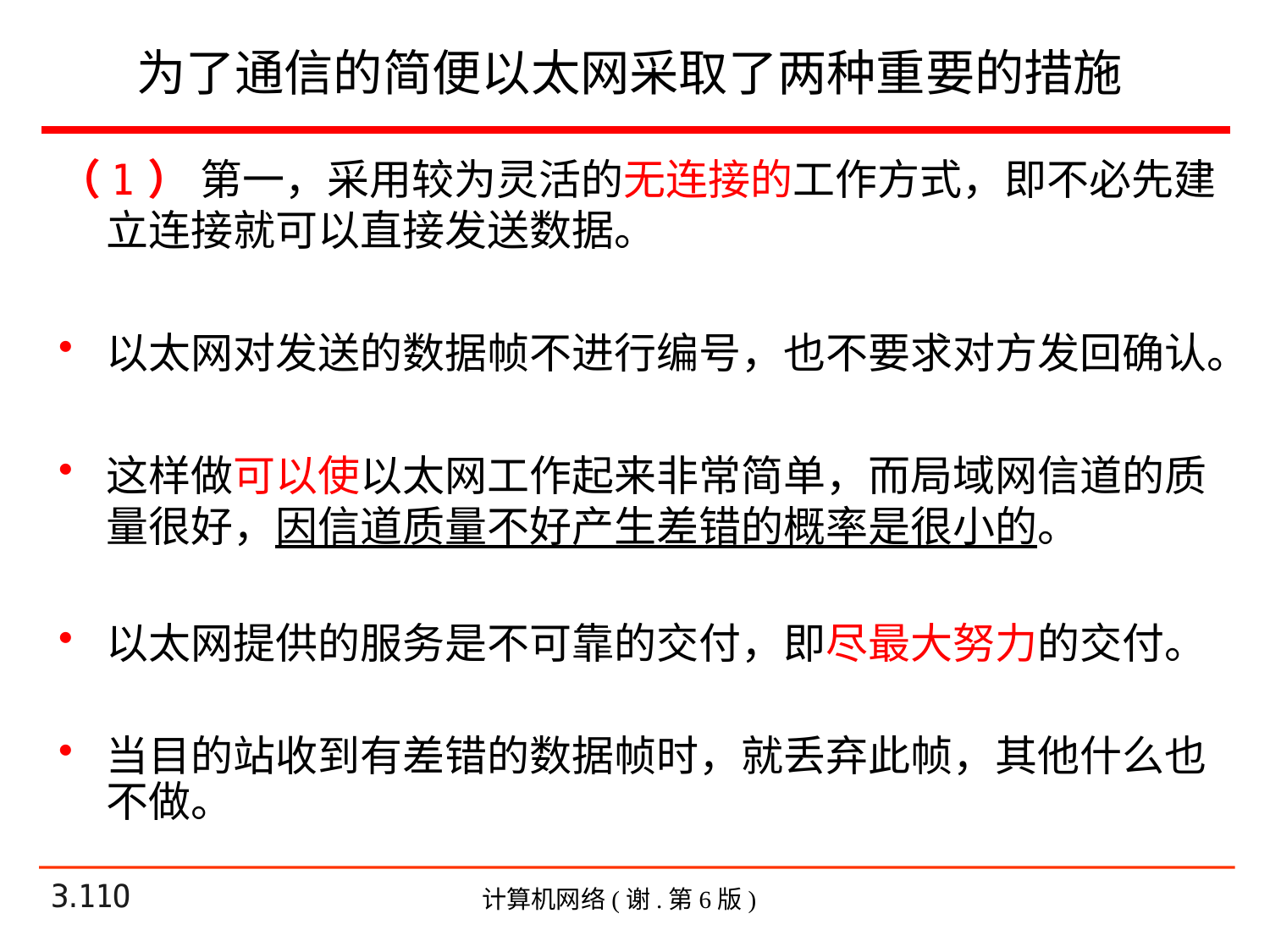

# 为了通信的简便以太网采取了两种重要的措施
（1） 第一，采用较为灵活的无连接的工作方式，即不必先建立连接就可以直接发送数据。

以太网对发送的数据帧不进行编号，也不要求对方发回确认。

这样做可以使以太网工作起来非常简单，而局域网信道的质量很好，因信道质量不好产生差错的概率是很小的。

以太网提供的服务是不可靠的交付，即尽最大努力的交付。

当目的站收到有差错的数据帧时，就丢弃此帧，其他什么也不做。